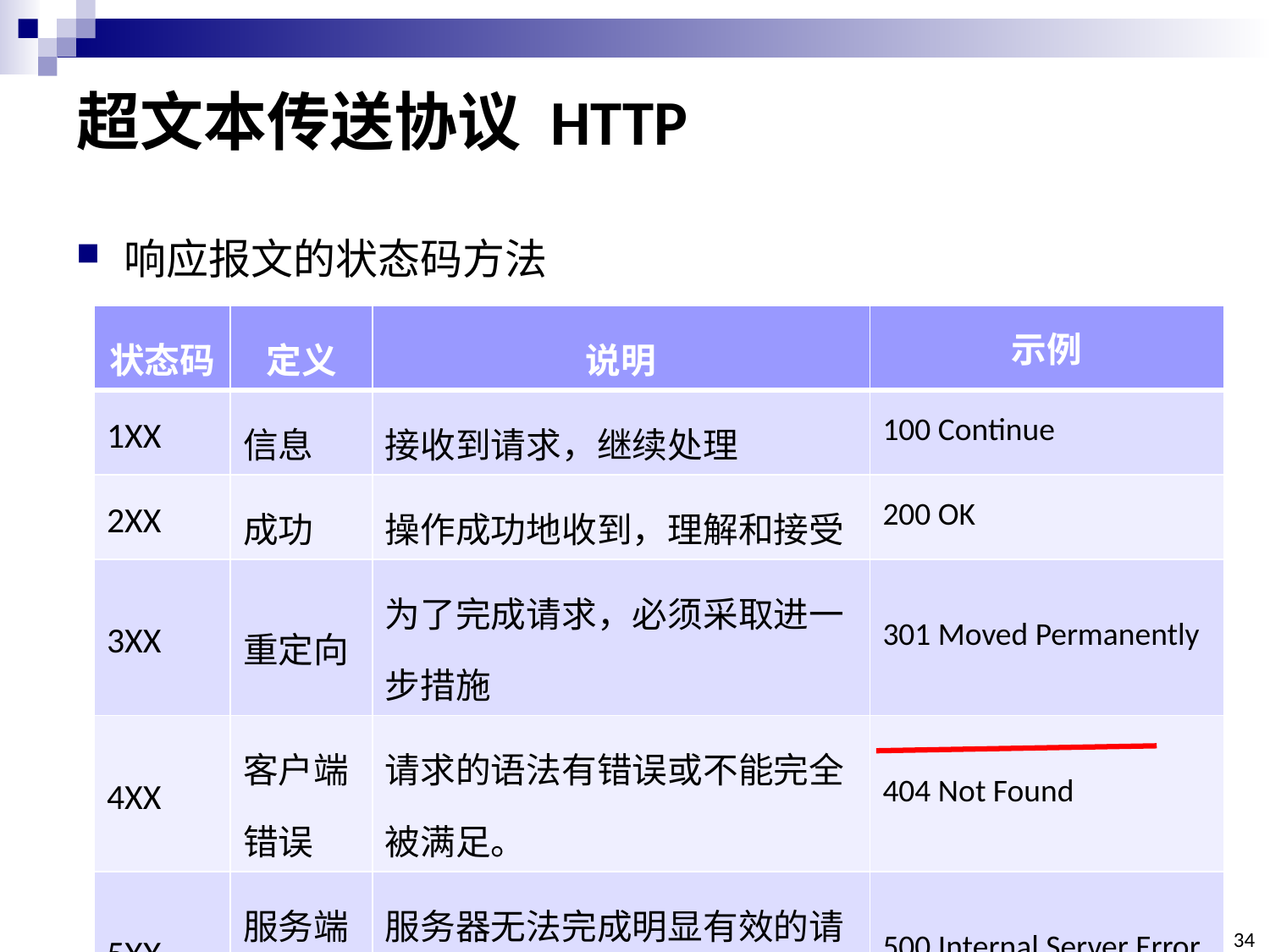

# 超文本传送协议 HTTP
响应报文的状态码方法
| 状态码 | 定义 | 说明 | 示例 |
| --- | --- | --- | --- |
| 1XX | 信息 | 接收到请求，继续处理 | 100 Continue |
| 2XX | 成功 | 操作成功地收到，理解和接受 | 200 OK |
| 3XX | 重定向 | 为了完成请求，必须采取进一步措施 | 301 Moved Permanently |
| 4XX | 客户端错误 | 请求的语法有错误或不能完全被满足。 | 404 Not Found |
| 5XX | 服务端错误 | 服务器无法完成明显有效的请求。 | 500 Internal Server Error |
34